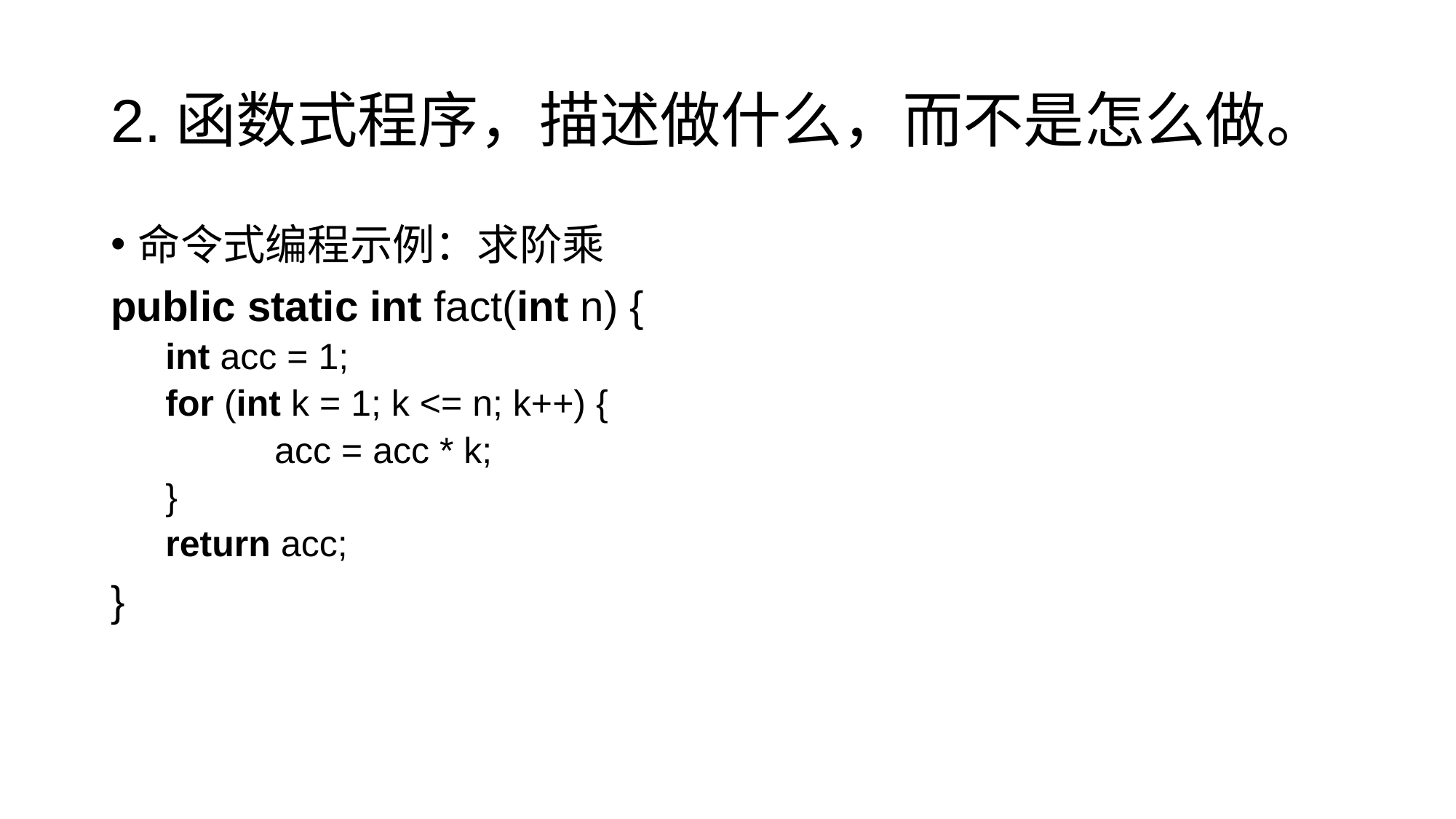

# 2.函数式程序，描述做什么，而不是怎么做。
命令式编程示例：求阶乘
public static int fact(int n) {
int acc = 1;
for (int k = 1; k <= n; k++) {
	acc = acc * k;
}
return acc;
}